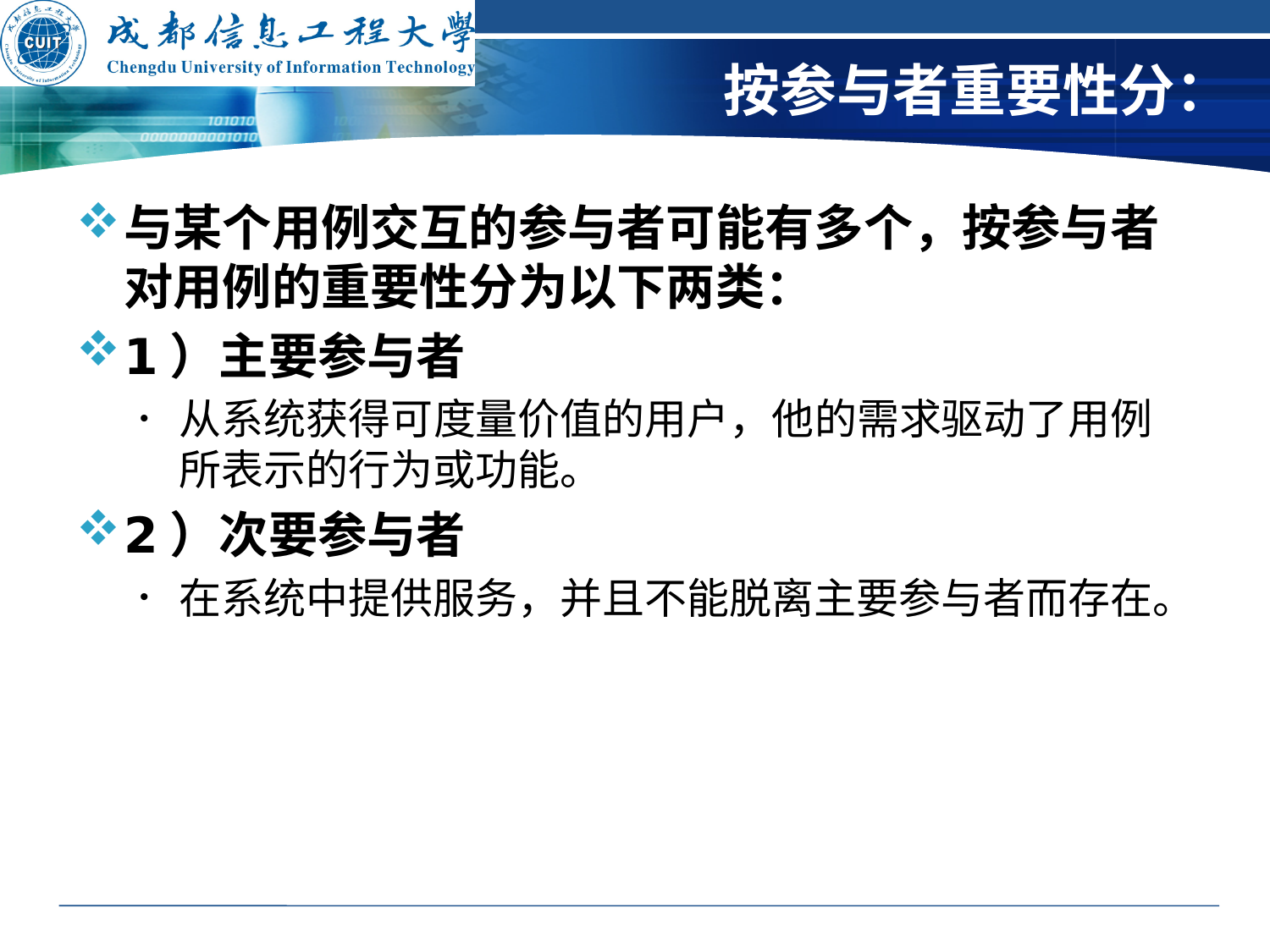

# 按参与者重要性分：
与某个用例交互的参与者可能有多个，按参与者对用例的重要性分为以下两类：
1）主要参与者
从系统获得可度量价值的用户，他的需求驱动了用例所表示的行为或功能。
2）次要参与者
在系统中提供服务，并且不能脱离主要参与者而存在。